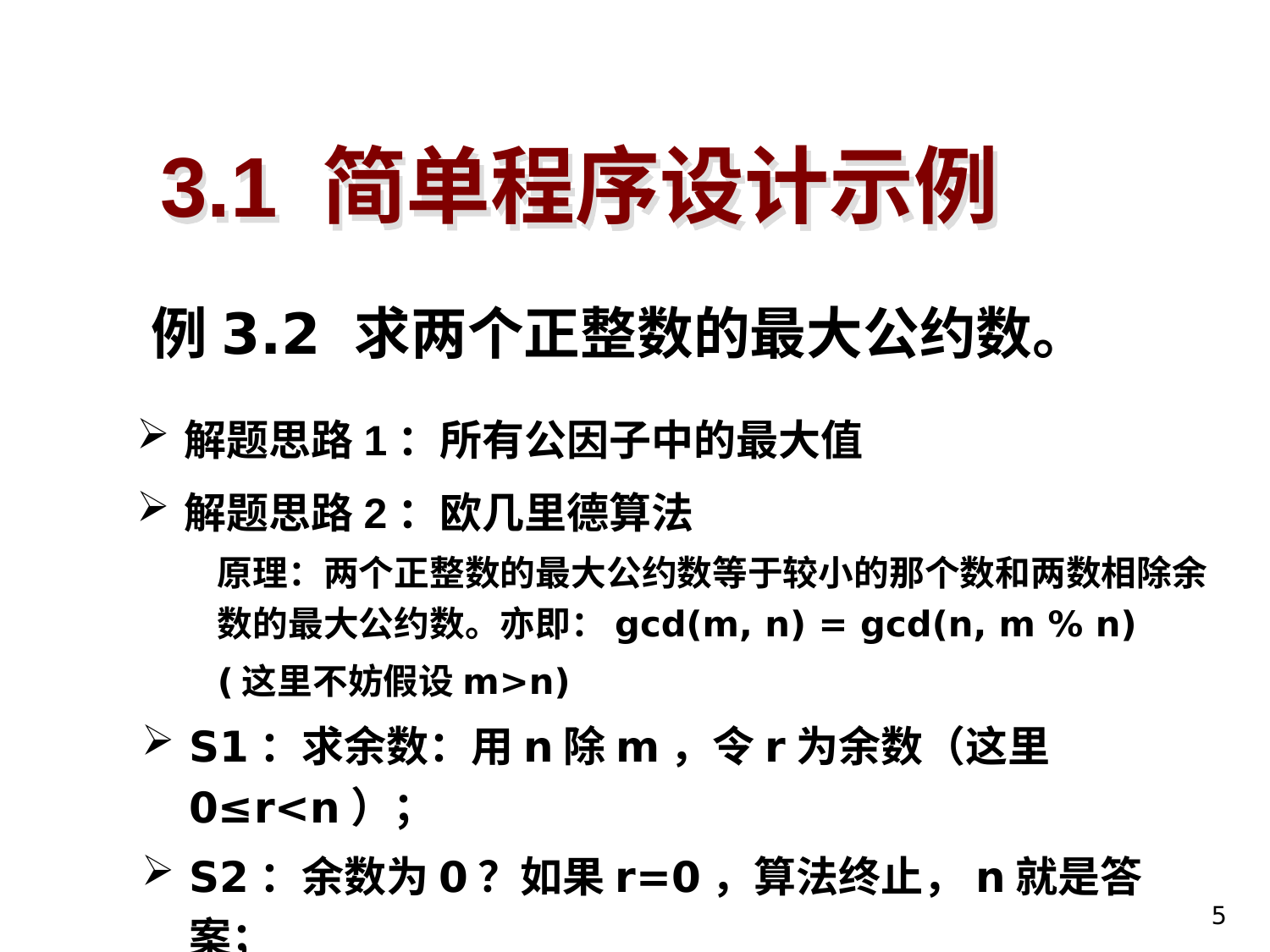

# 3.1 简单程序设计示例
  例3.2 求两个正整数的最大公约数。
解题思路1：所有公因子中的最大值
解题思路2：欧几里德算法
原理：两个正整数的最大公约数等于较小的那个数和两数相除余数的最大公约数。亦即：gcd(m, n) = gcd(n, m % n)
(这里不妨假设m>n)
S1：求余数：用n除m，令r为余数（这里0≤r<n）；
S2：余数为0？如果r=0，算法终止，n就是答案；
S3：减少，置m←n, n←r，然后转回S1继续。
5